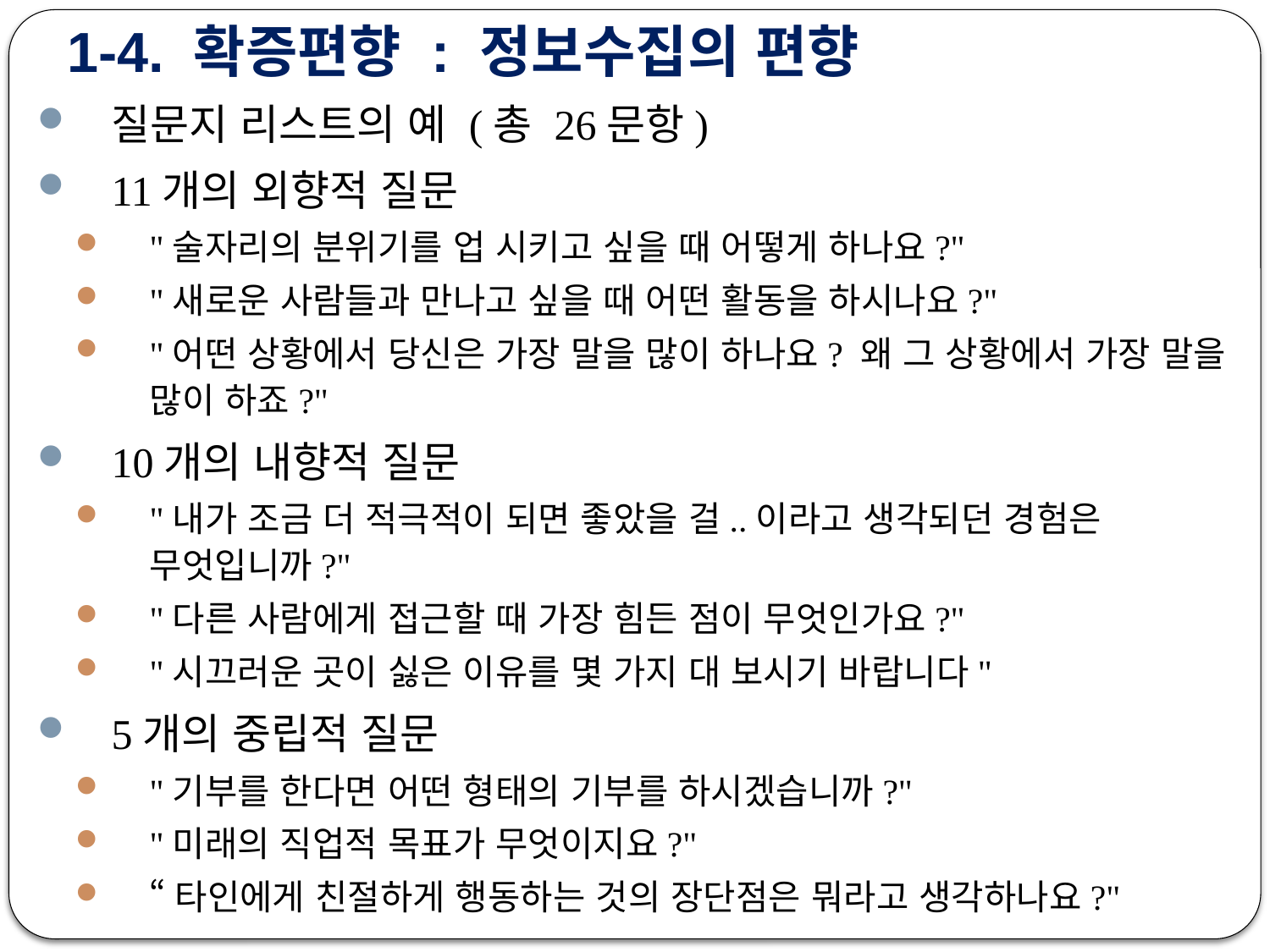

# 1-4. 확증편향 : 정보수집의 편향
질문지 리스트의 예 (총 26문항)
11개의 외향적 질문
"술자리의 분위기를 업 시키고 싶을 때 어떻게 하나요?"
"새로운 사람들과 만나고 싶을 때 어떤 활동을 하시나요?"
"어떤 상황에서 당신은 가장 말을 많이 하나요? 왜 그 상황에서 가장 말을 많이 하죠?"
10개의 내향적 질문
"내가 조금 더 적극적이 되면 좋았을 걸..이라고 생각되던 경험은 무엇입니까?"
"다른 사람에게 접근할 때 가장 힘든 점이 무엇인가요?"
"시끄러운 곳이 싫은 이유를 몇 가지 대 보시기 바랍니다"
5개의 중립적 질문
"기부를 한다면 어떤 형태의 기부를 하시겠습니까?"
"미래의 직업적 목표가 무엇이지요?"
“타인에게 친절하게 행동하는 것의 장단점은 뭐라고 생각하나요?"